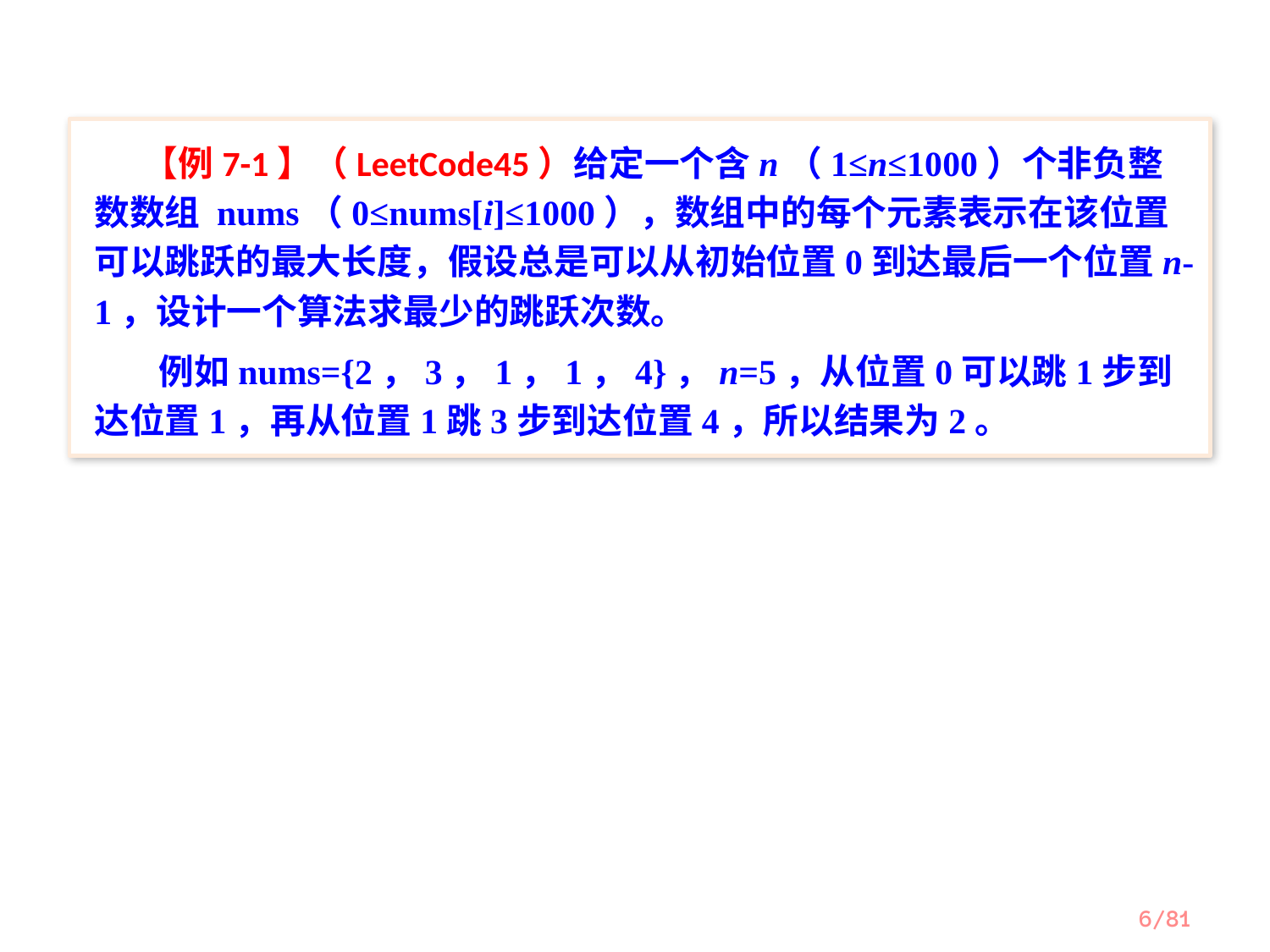

【例7-1】（LeetCode45）给定一个含n（1≤n≤1000）个非负整数数组 nums（0≤nums[i]≤1000），数组中的每个元素表示在该位置可以跳跃的最大长度，假设总是可以从初始位置0到达最后一个位置n-1，设计一个算法求最少的跳跃次数。
       例如nums={2，3，1，1，4}，n=5，从位置0可以跳1步到达位置1，再从位置1跳3步到达位置4，所以结果为2。
6/81